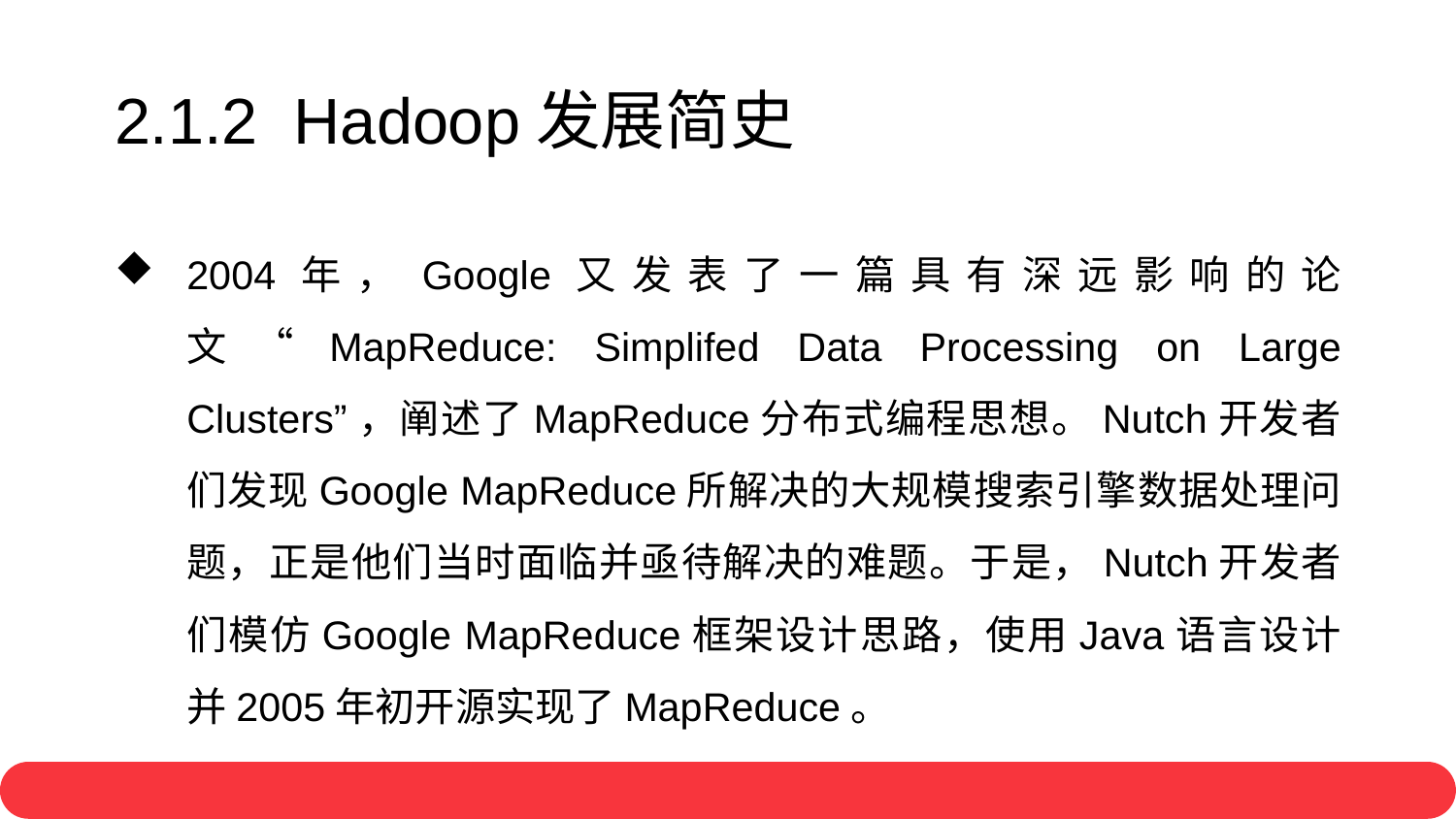

# 2.1.2  Hadoop发展简史
2004年，Google又发表了一篇具有深远影响的论文“MapReduce: Simplifed Data Processing on Large Clusters”，阐述了MapReduce分布式编程思想。Nutch开发者们发现Google MapReduce所解决的大规模搜索引擎数据处理问题，正是他们当时面临并亟待解决的难题。于是，Nutch开发者们模仿Google MapReduce框架设计思路，使用Java语言设计并2005年初开源实现了MapReduce。